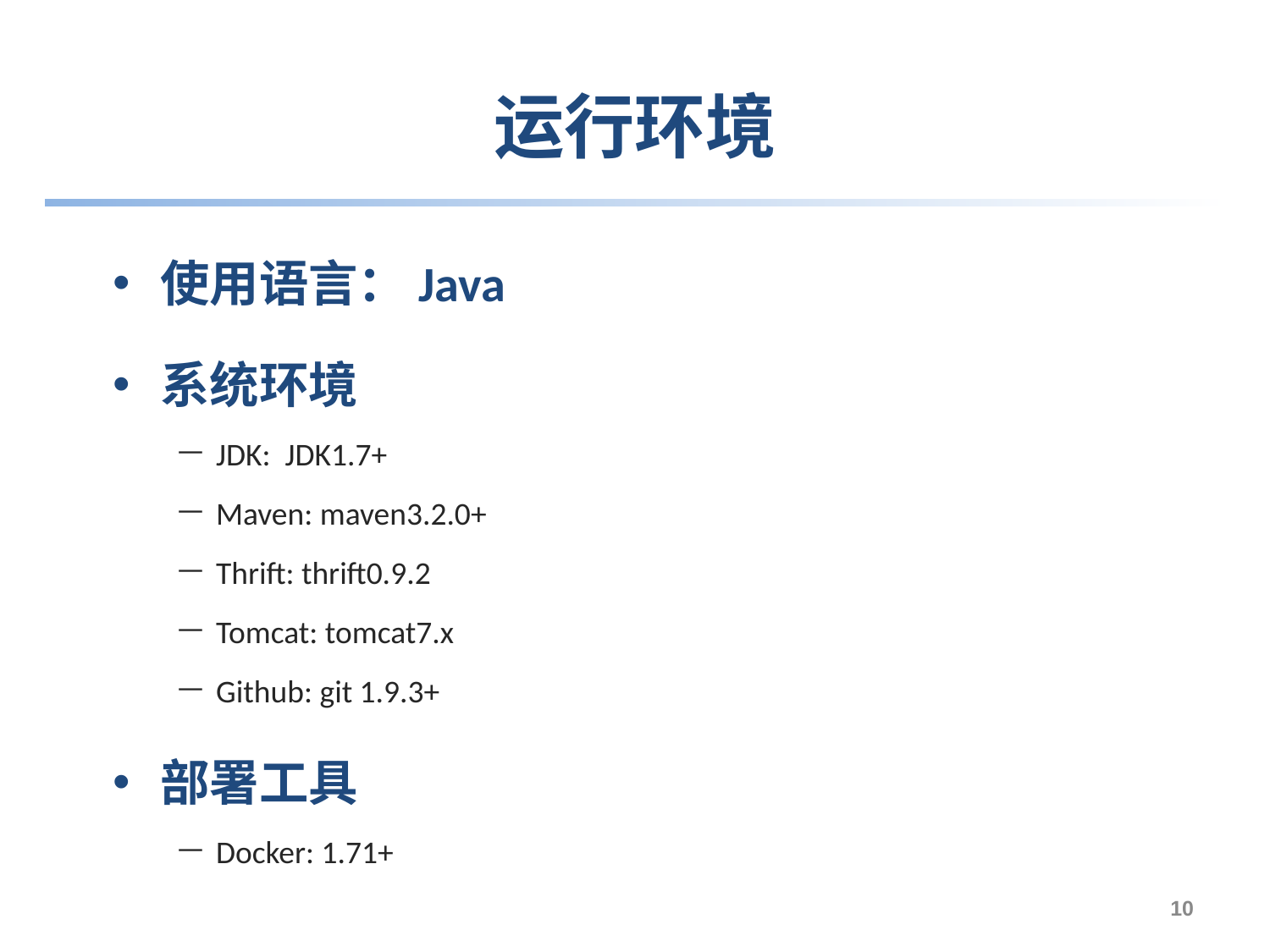

运行环境

使用语言：Java
系统环境
JDK:  JDK1.7+
Maven: maven3.2.0+
Thrift: thrift0.9.2
Tomcat: tomcat7.x
Github: git 1.9.3+
部署工具
Docker: 1.71+

10